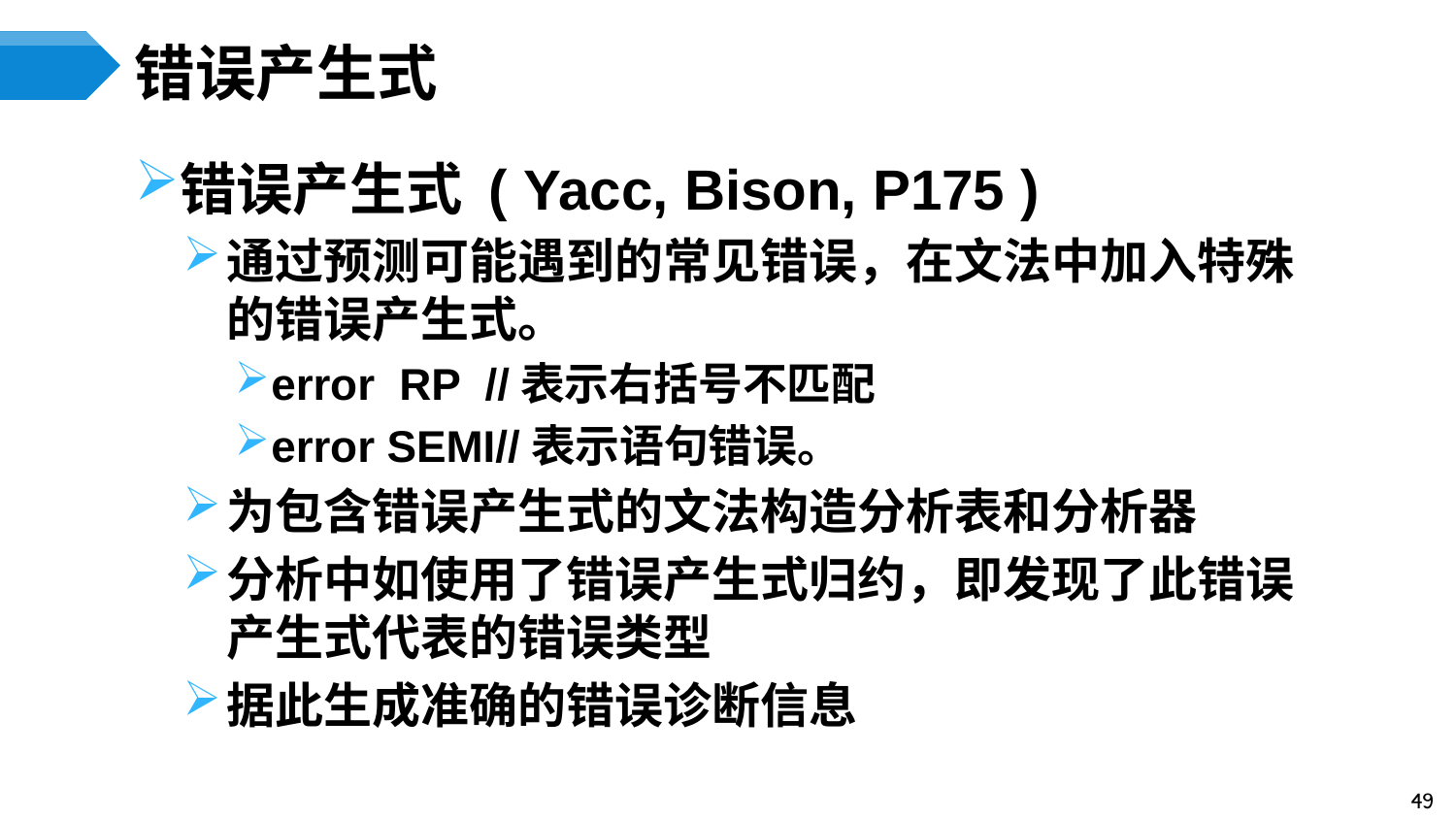

错误产生式
错误产生式 ( Yacc, Bison, P175 )
通过预测可能遇到的常见错误，在文法中加入特殊的错误产生式。
error  RP  //表示右括号不匹配
error SEMI//表示语句错误。
为包含错误产生式的文法构造分析表和分析器
分析中如使用了错误产生式归约，即发现了此错误产生式代表的错误类型
据此生成准确的错误诊断信息
49